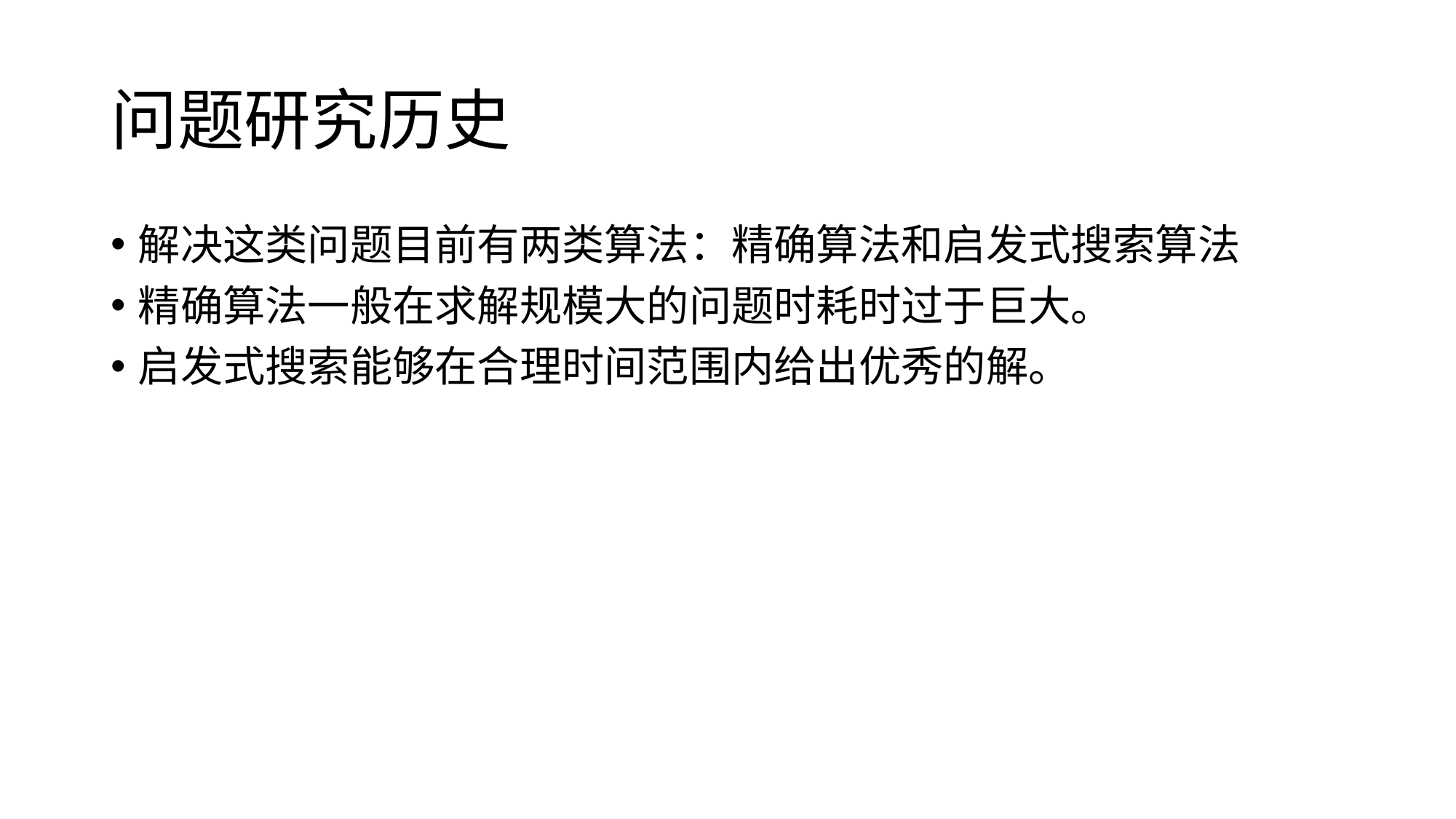

# 问题研究历史
解决这类问题目前有两类算法：精确算法和启发式搜索算法
精确算法一般在求解规模大的问题时耗时过于巨大。
启发式搜索能够在合理时间范围内给出优秀的解。